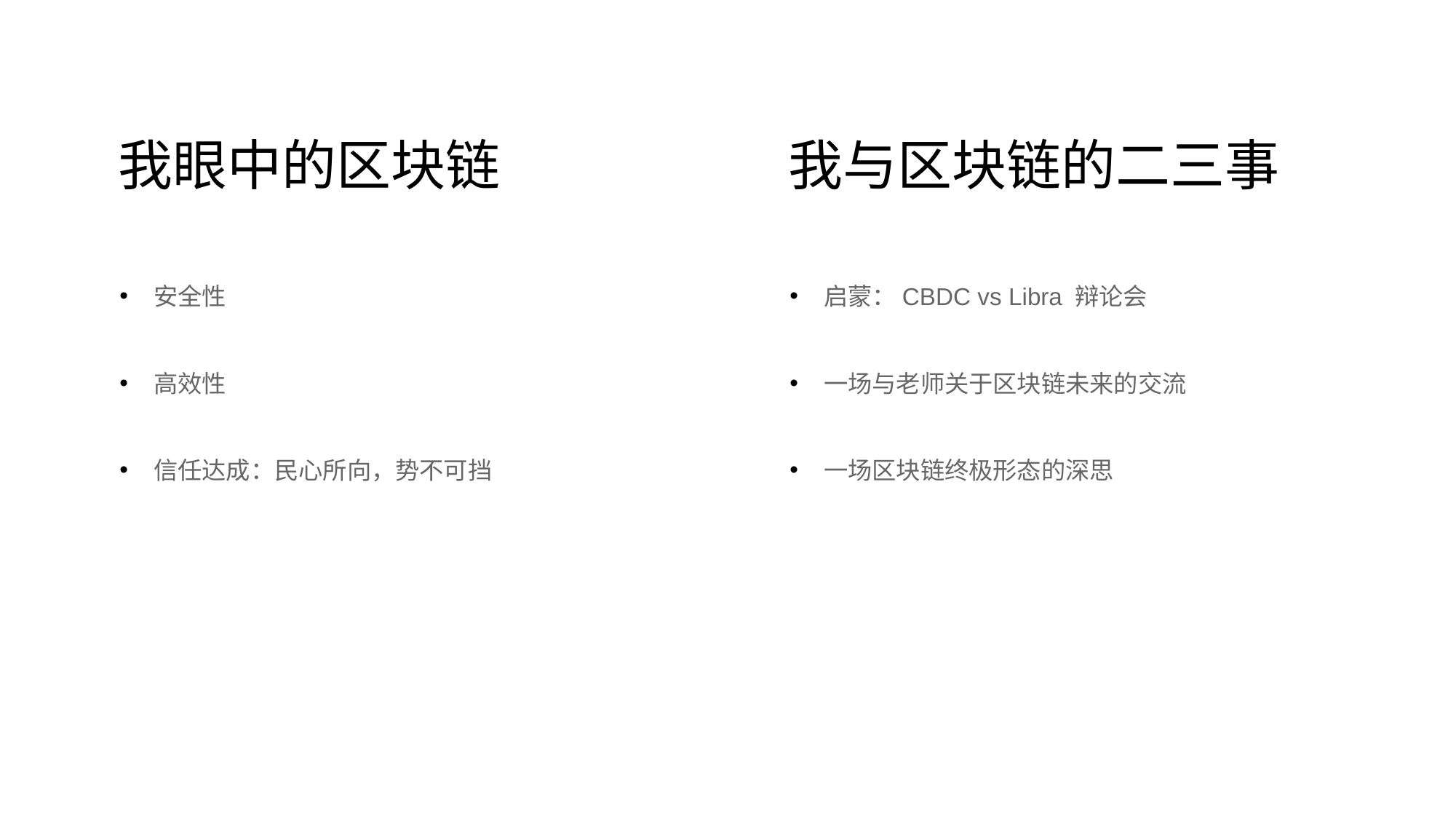

我眼中的区块链
我与区块链的二三事
安全性

高效性

信任达成：民心所向，势不可挡
启蒙：CBDC vs Libra 辩论会

一场与老师关于区块链未来的交流

一场区块链终极形态的深思